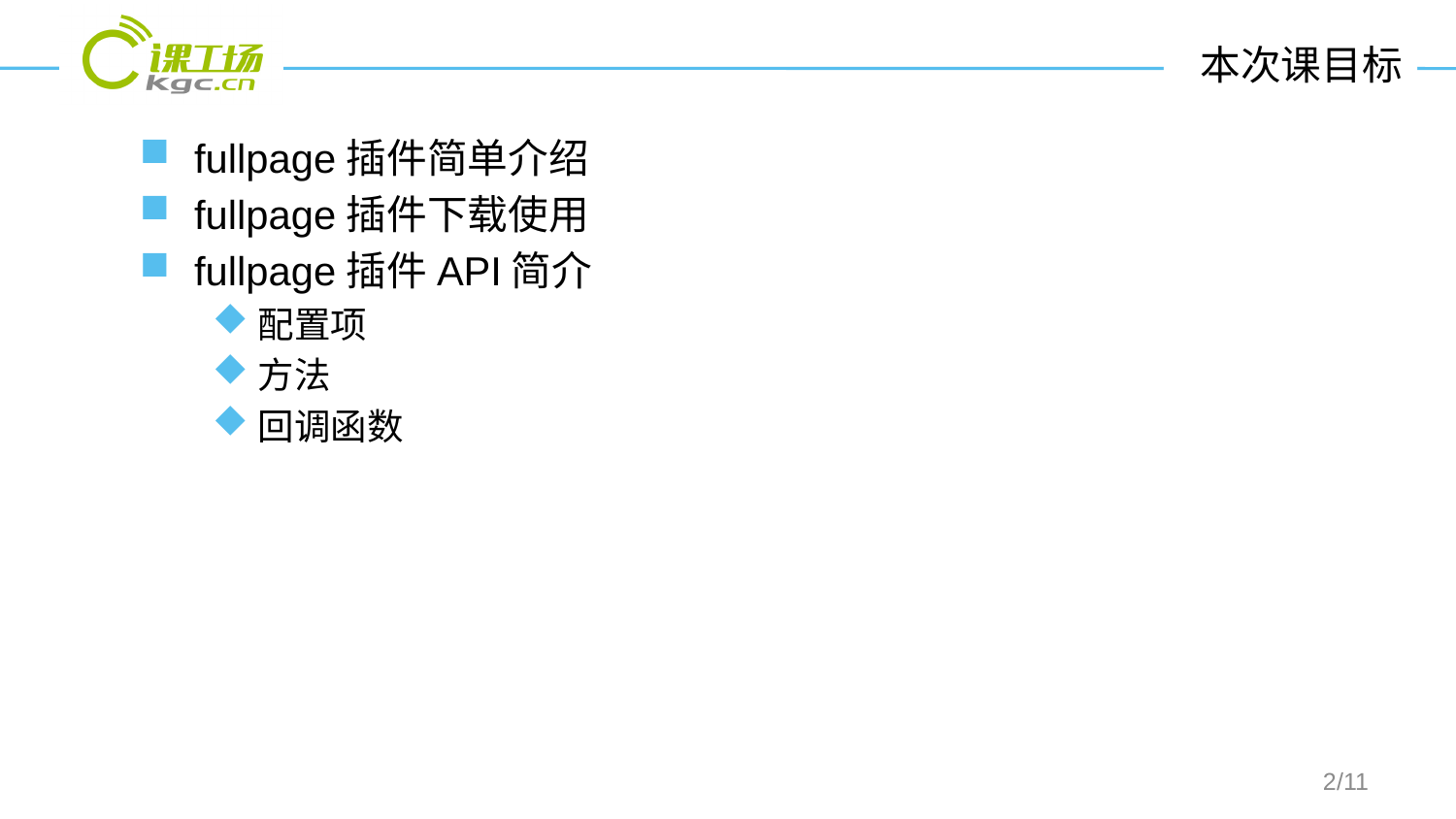

# 本次课目标
fullpage插件简单介绍
fullpage插件下载使用
fullpage插件API简介
配置项
方法
回调函数
2/11